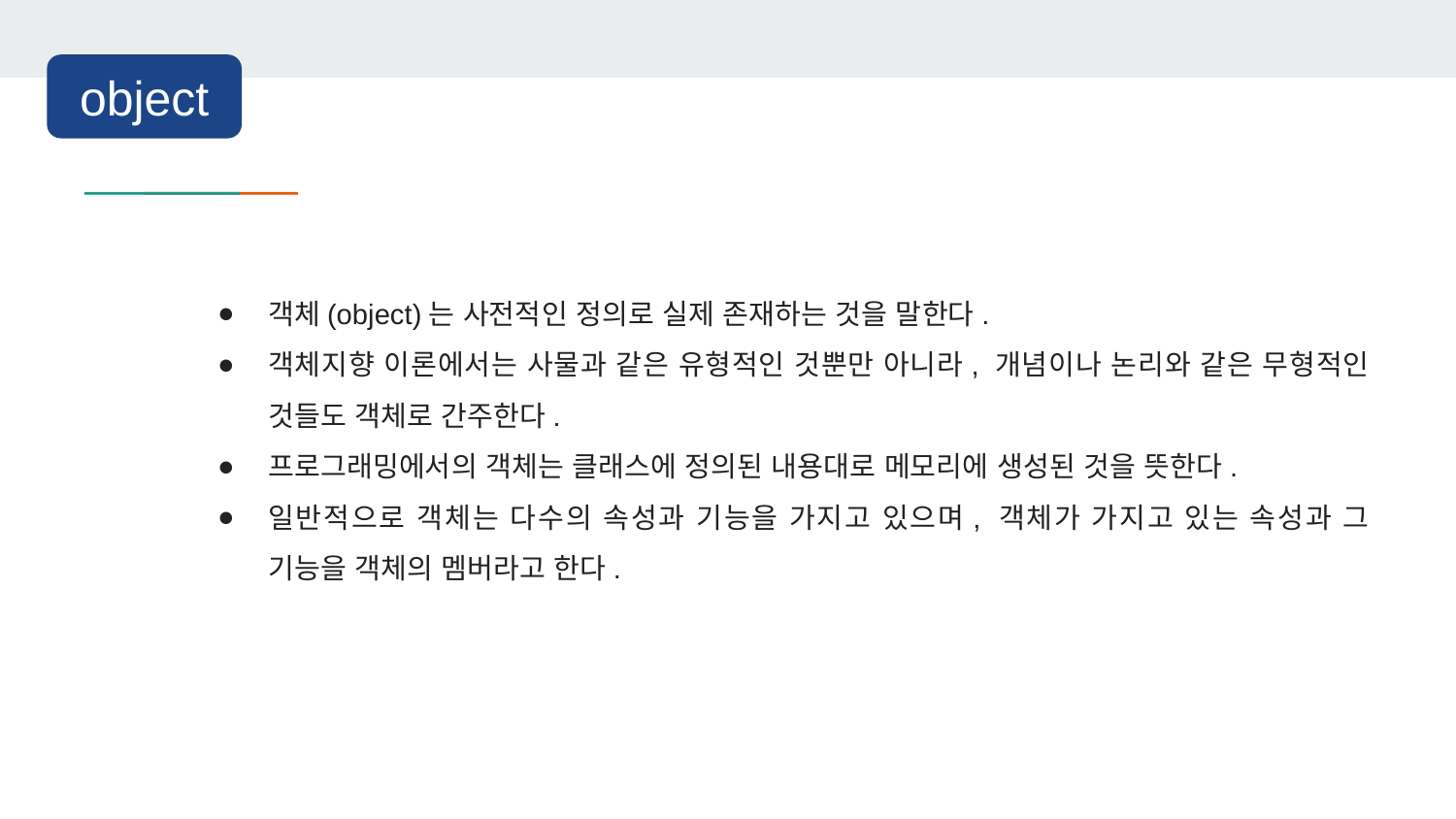

object
객체(object)는 사전적인 정의로 실제 존재하는 것을 말한다.
객체지향 이론에서는 사물과 같은 유형적인 것뿐만 아니라, 개념이나 논리와 같은 무형적인 것들도 객체로 간주한다.
프로그래밍에서의 객체는 클래스에 정의된 내용대로 메모리에 생성된 것을 뜻한다.
일반적으로 객체는 다수의 속성과 기능을 가지고 있으며, 객체가 가지고 있는 속성과 그 기능을 객체의 멤버라고 한다.